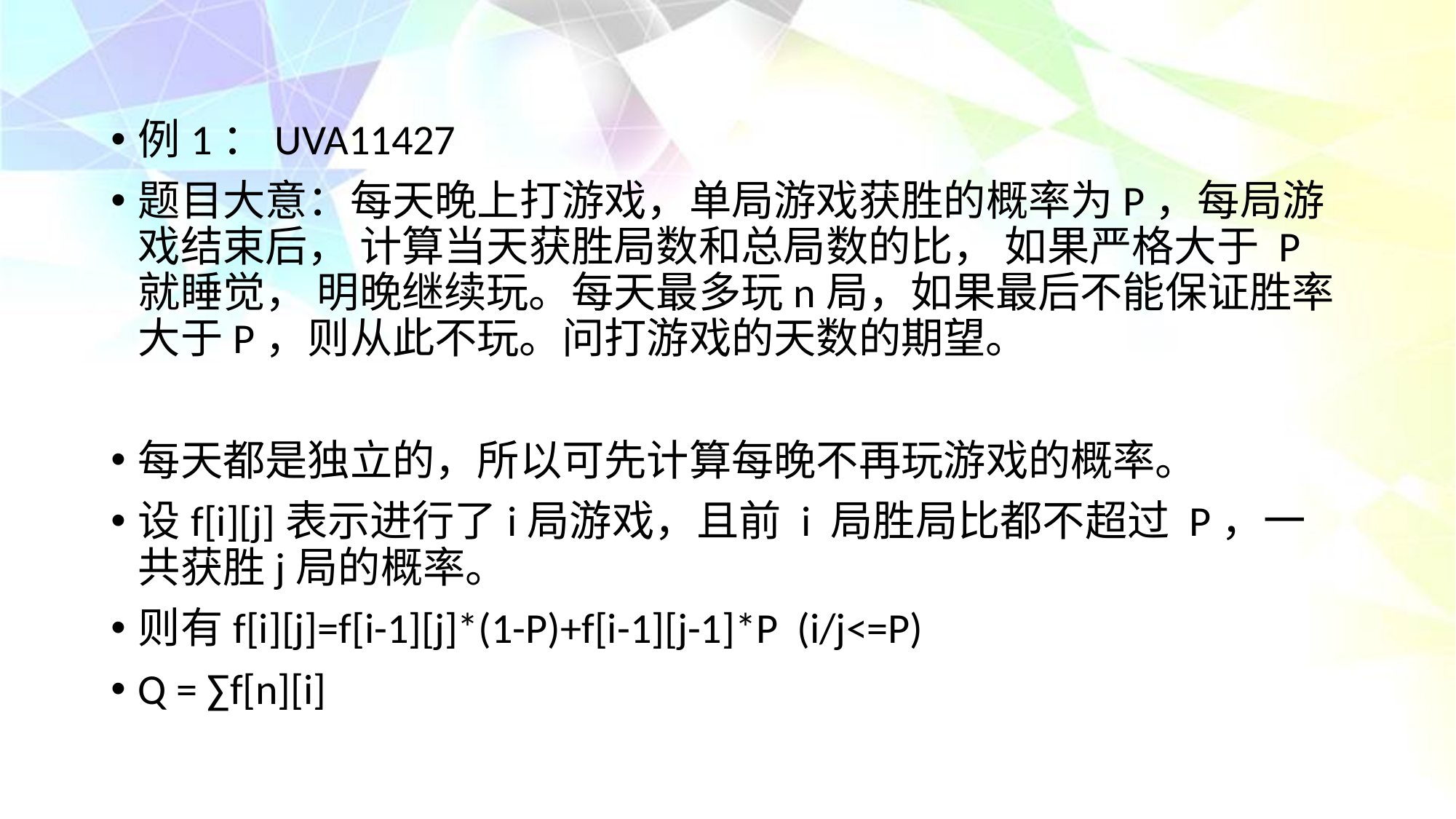

例1：UVA11427
题目大意：每天晚上打游戏，单局游戏获胜的概率为P，每局游戏结束后， 计算当天获胜局数和总局数的比， 如果严格大于 P 就睡觉， 明晚继续玩。每天最多玩n局，如果最后不能保证胜率大于P，则从此不玩。问打游戏的天数的期望。

每天都是独立的，所以可先计算每晚不再玩游戏的概率。
设f[i][j]表示进行了i局游戏，且前 i 局胜局比都不超过 P，一共获胜j局的概率。
则有f[i][j]=f[i-1][j]*(1-P)+f[i-1][j-1]*P  (i/j<=P)
Q = ∑f[n][i]